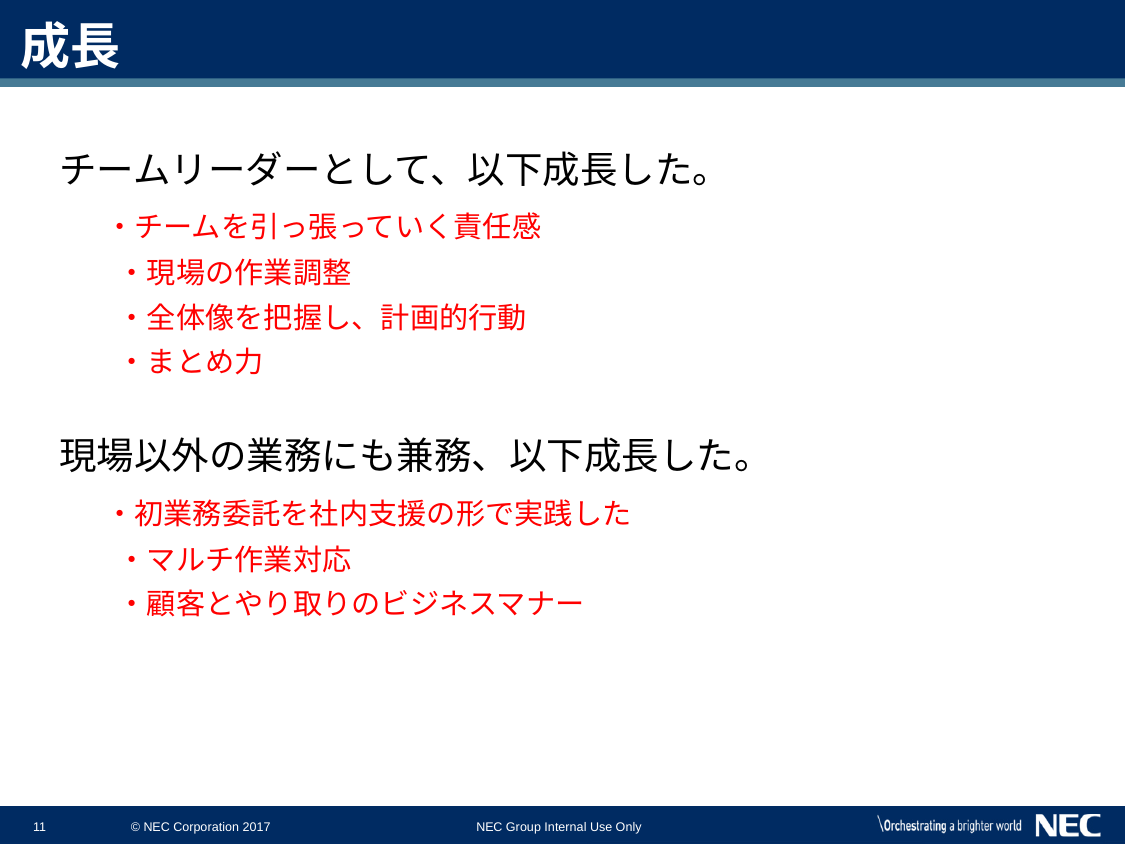

# 成長
チームリーダーとして、以下成長した。
　 ・チームを引っ張っていく責任感
　　・現場の作業調整
　　・全体像を把握し、計画的行動
　　・まとめ力

現場以外の業務にも兼務、以下成長した。
　 ・初業務委託を社内支援の形で実践した
　　・マルチ作業対応
　　・顧客とやり取りのビジネスマナー